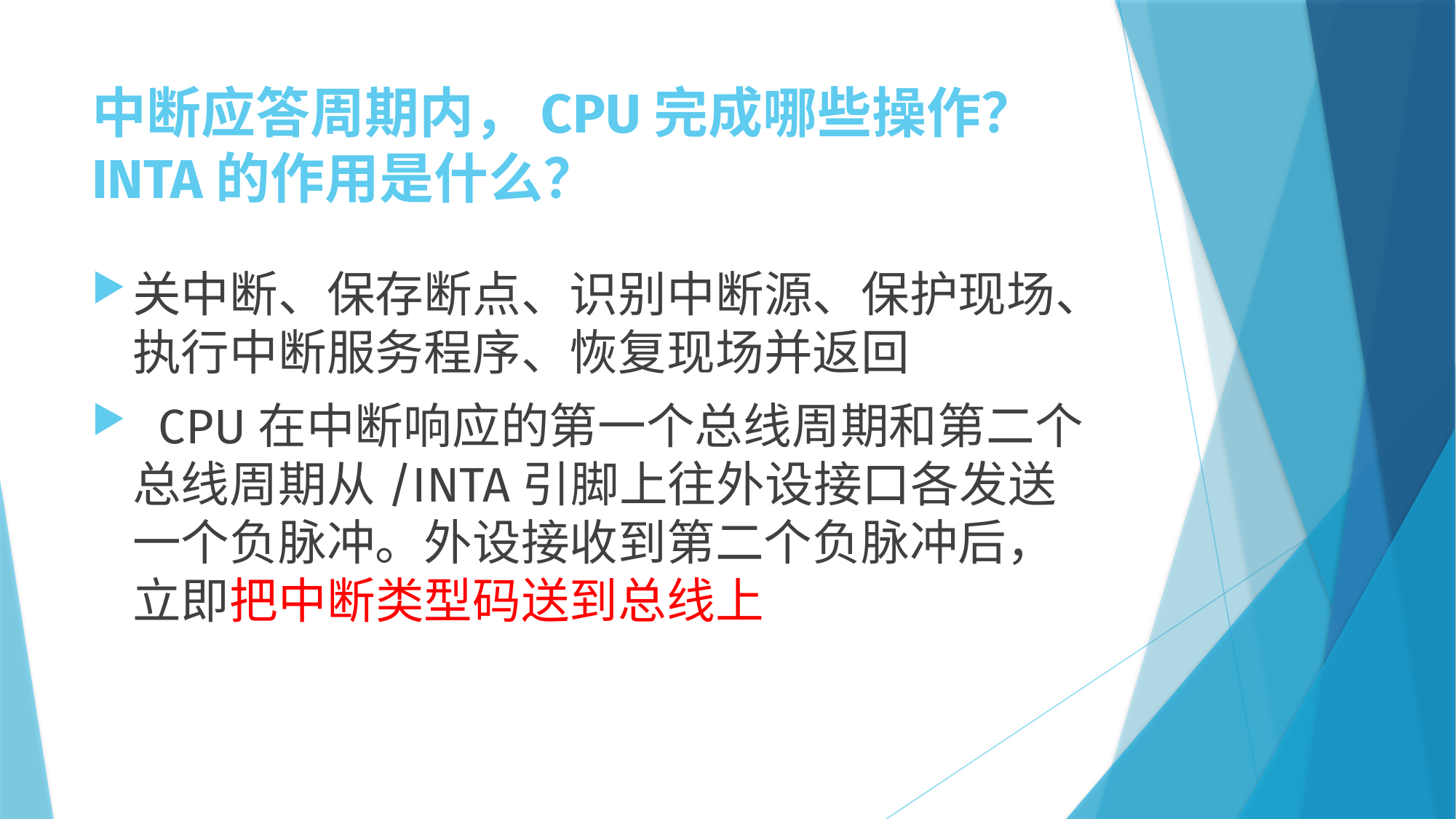

# 中断应答周期内，CPU完成哪些操作？INTA的作用是什么？
关中断、保存断点、识别中断源、保护现场、执行中断服务程序、恢复现场并返回
  CPU在中断响应的第一个总线周期和第二个总线周期从/INTA引脚上往外设接口各发送一个负脉冲。外设接收到第二个负脉冲后，立即把中断类型码送到总线上